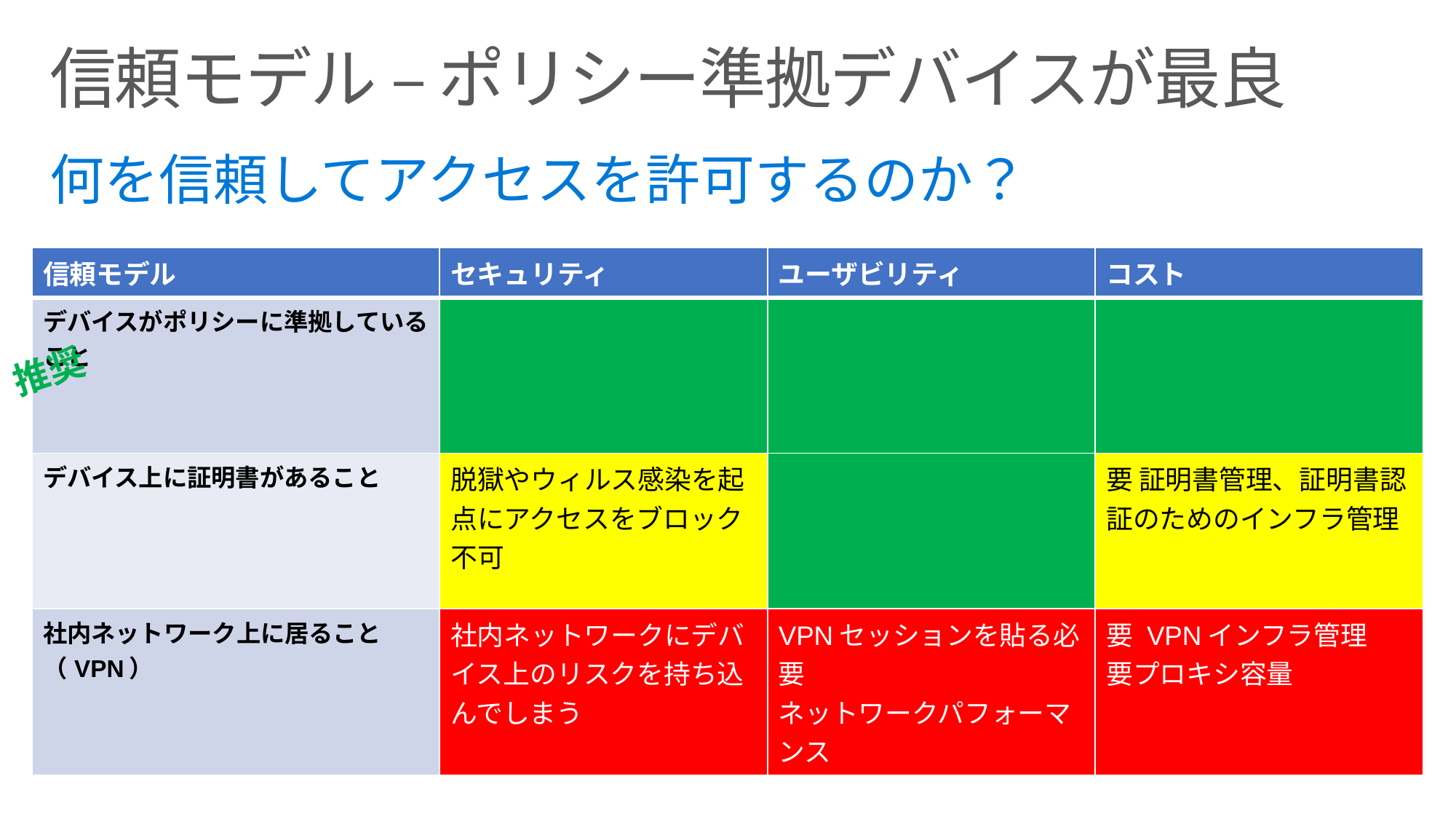

# 信頼モデル – ポリシー準拠デバイスが最良
何を信頼してアクセスを許可するのか？
| 信頼モデル | セキュリティ | ユーザビリティ | コスト |
| --- | --- | --- | --- |
| デバイスがポリシーに準拠していること |  |  |  |
| デバイス上に証明書があること | 脱獄やウィルス感染を起点にアクセスをブロック不可 |  | 要 証明書管理、証明書認証のためのインフラ管理 |
| 社内ネットワーク上に居ること （VPN） | 社内ネットワークにデバイス上のリスクを持ち込んでしまう | VPNセッションを貼る必要 ネットワークパフォーマンス | 要 VPNインフラ管理 要プロキシ容量 |
推奨